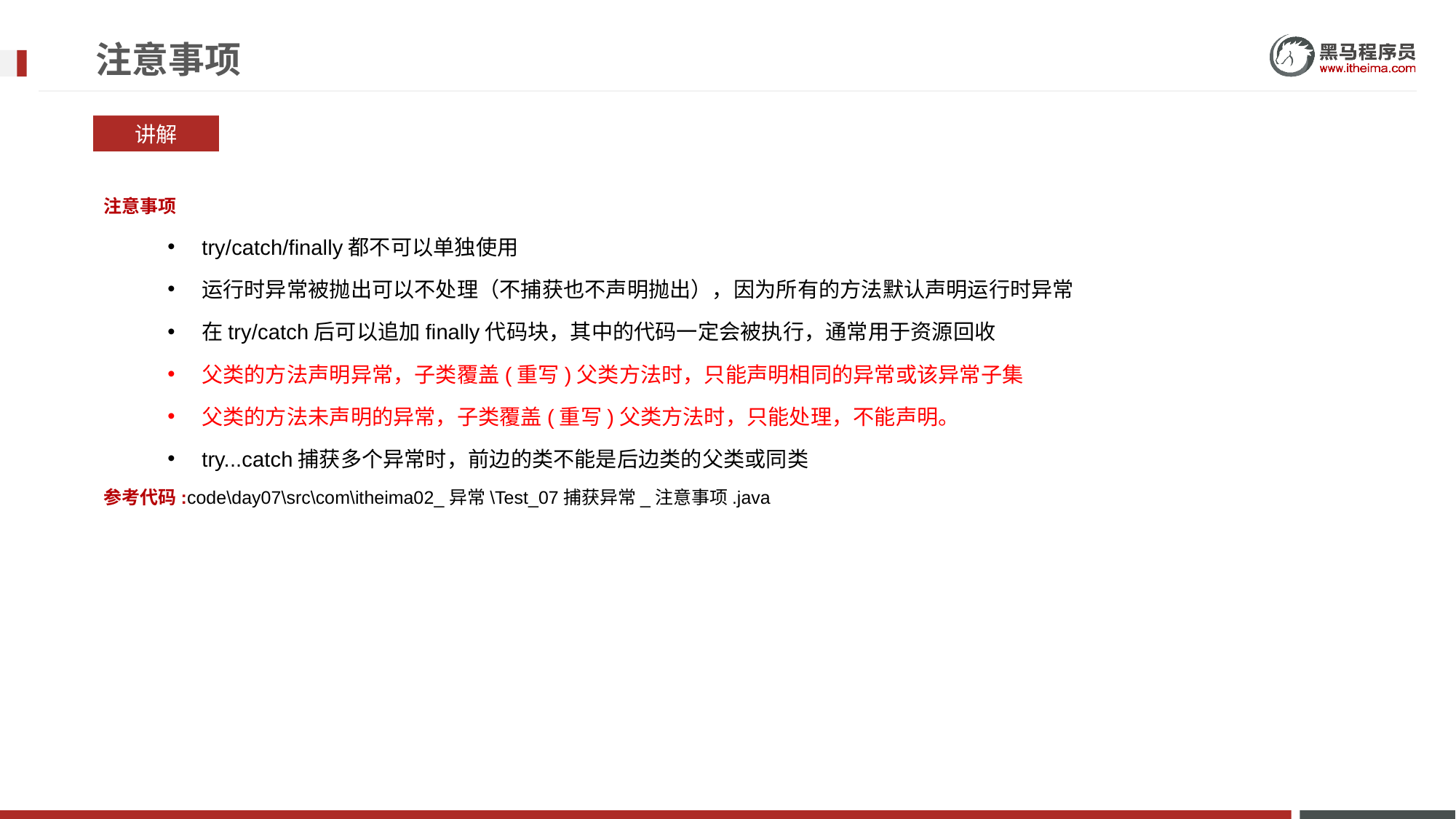

# 注意事项
讲解
注意事项
try/catch/finally都不可以单独使用
运行时异常被抛出可以不处理（不捕获也不声明抛出），因为所有的方法默认声明运行时异常
在try/catch后可以追加finally代码块，其中的代码一定会被执行，通常用于资源回收
父类的方法声明异常，子类覆盖(重写)父类方法时，只能声明相同的异常或该异常子集
父类的方法未声明的异常，子类覆盖(重写)父类方法时，只能处理，不能声明。
try...catch捕获多个异常时，前边的类不能是后边类的父类或同类
参考代码:code\day07\src\com\itheima02_异常\Test_07捕获异常_注意事项.java